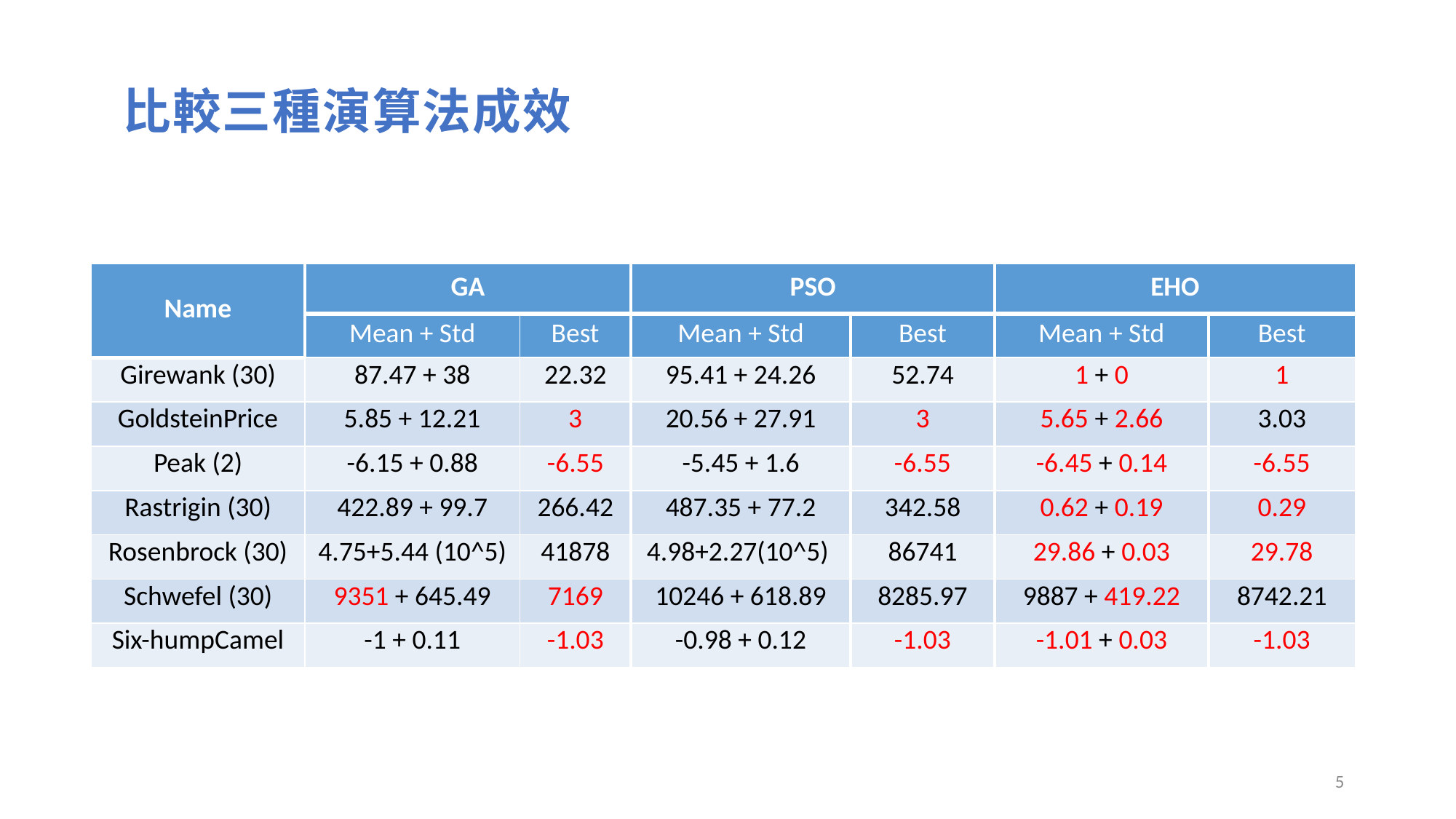

比較三種演算法成效
| Name | GA |  | PSO |  | EHO |  |
| --- | --- | --- | --- | --- | --- | --- |
|  | Mean + Std | Best | Mean + Std | Best | Mean + Std | Best |
| Girewank (30) | 87.47 + 38 | 22.32 | 95.41 + 24.26 | 52.74 | 1 + 0 | 1 |
| GoldsteinPrice | 5.85 + 12.21 | 3 | 20.56 + 27.91 | 3 | 5.65 + 2.66 | 3.03 |
| Peak (2) | -6.15 + 0.88 | -6.55 | -5.45 + 1.6 | -6.55 | -6.45 + 0.14 | -6.55 |
| Rastrigin (30) | 422.89 + 99.7 | 266.42 | 487.35 + 77.2 | 342.58 | 0.62 + 0.19 | 0.29 |
| Rosenbrock (30) | 4.75+5.44 (10^5) | 41878 | 4.98+2.27(10^5) | 86741 | 29.86 + 0.03 | 29.78 |
| Schwefel (30) | 9351 + 645.49 | 7169 | 10246 + 618.89 | 8285.97 | 9887 + 419.22 | 8742.21 |
| Six-humpCamel | -1 + 0.11 | -1.03 | -0.98 + 0.12 | -1.03 | -1.01 + 0.03 | -1.03 |
5